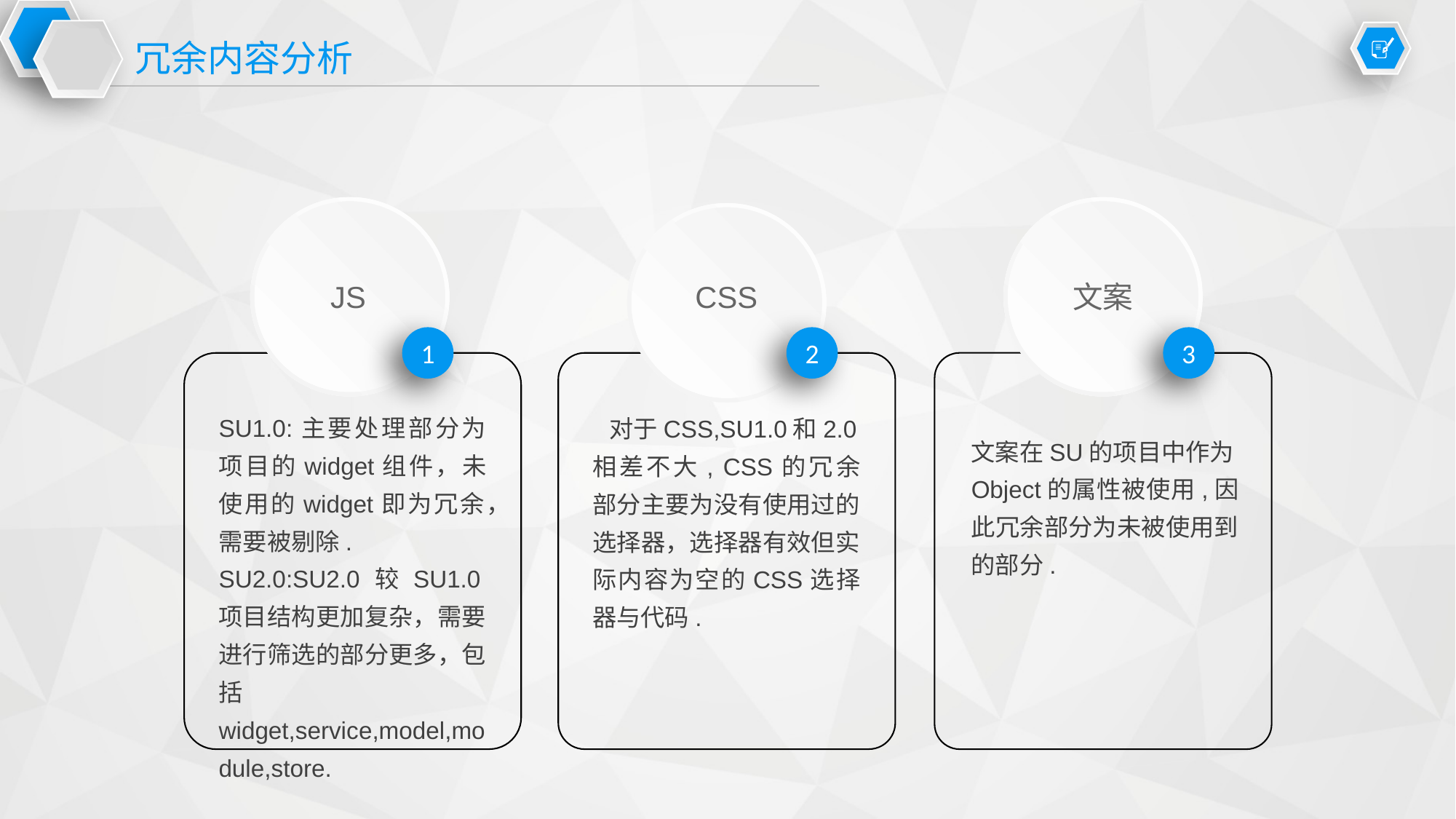

冗余内容分析

CSS
2
JS
文案
1
3

SU1.0:主要处理部分为项目的widget组件，未使用的widget即为冗余，需要被剔除.
SU2.0:SU2.0较SU1.0项目结构更加复杂，需要进行筛选的部分更多，包括widget,service,model,module,store.

  对于CSS,SU1.0和2.0相差不大, CSS的冗余部分主要为没有使用过的选择器，选择器有效但实际内容为空的CSS选择器与代码.

文案在SU的项目中作为Object的属性被使用,因此冗余部分为未被使用到的部分.